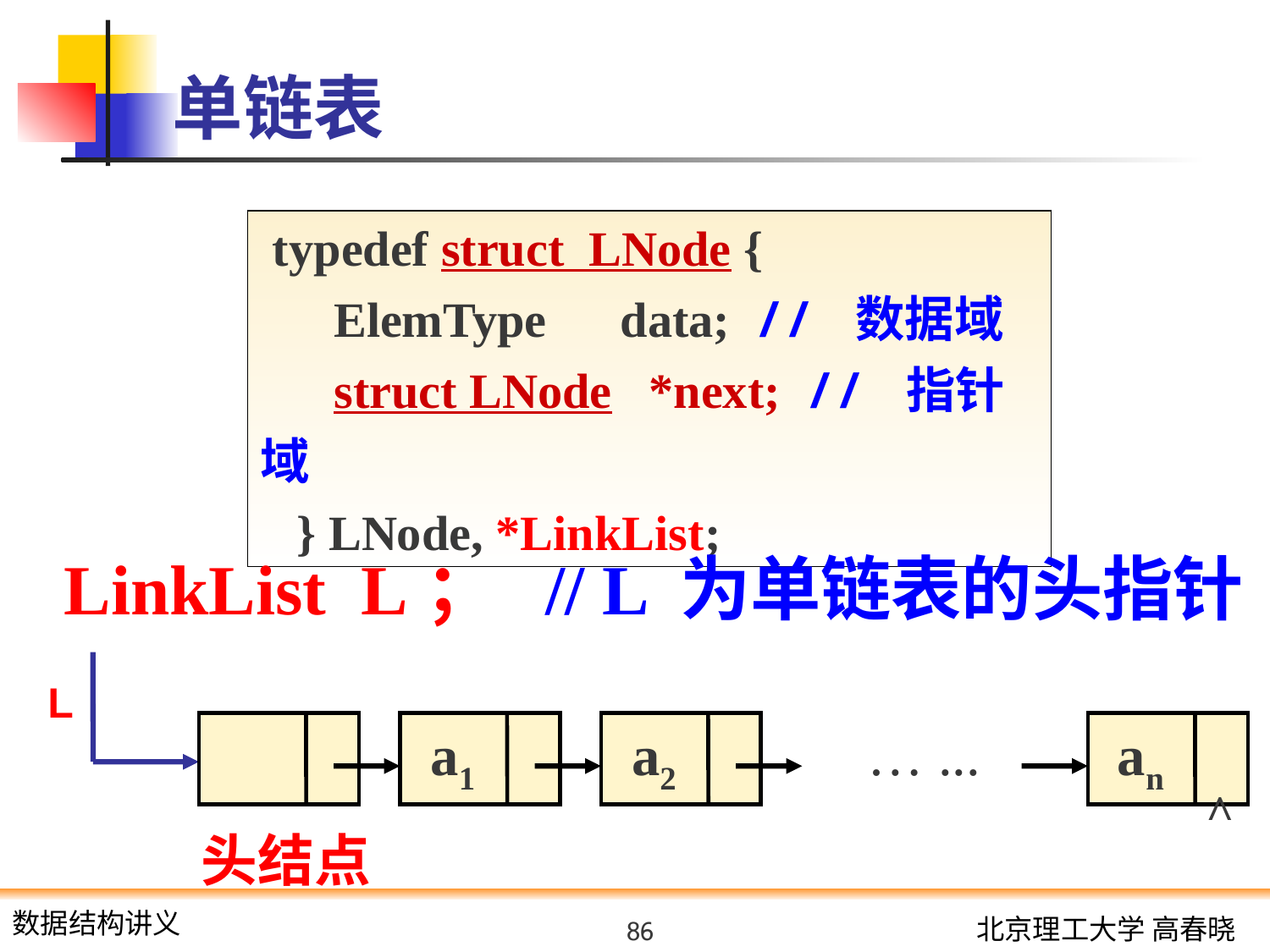

# 单链表

 typedef struct  LNode {
      ElemType      data;  // 数据域
      struct LNode   *next;  // 指针域
   } LNode, *LinkList;
LinkList  L；  // L 为单链表的头指针

L

a1

a2
… ...

an
^

头结点
86